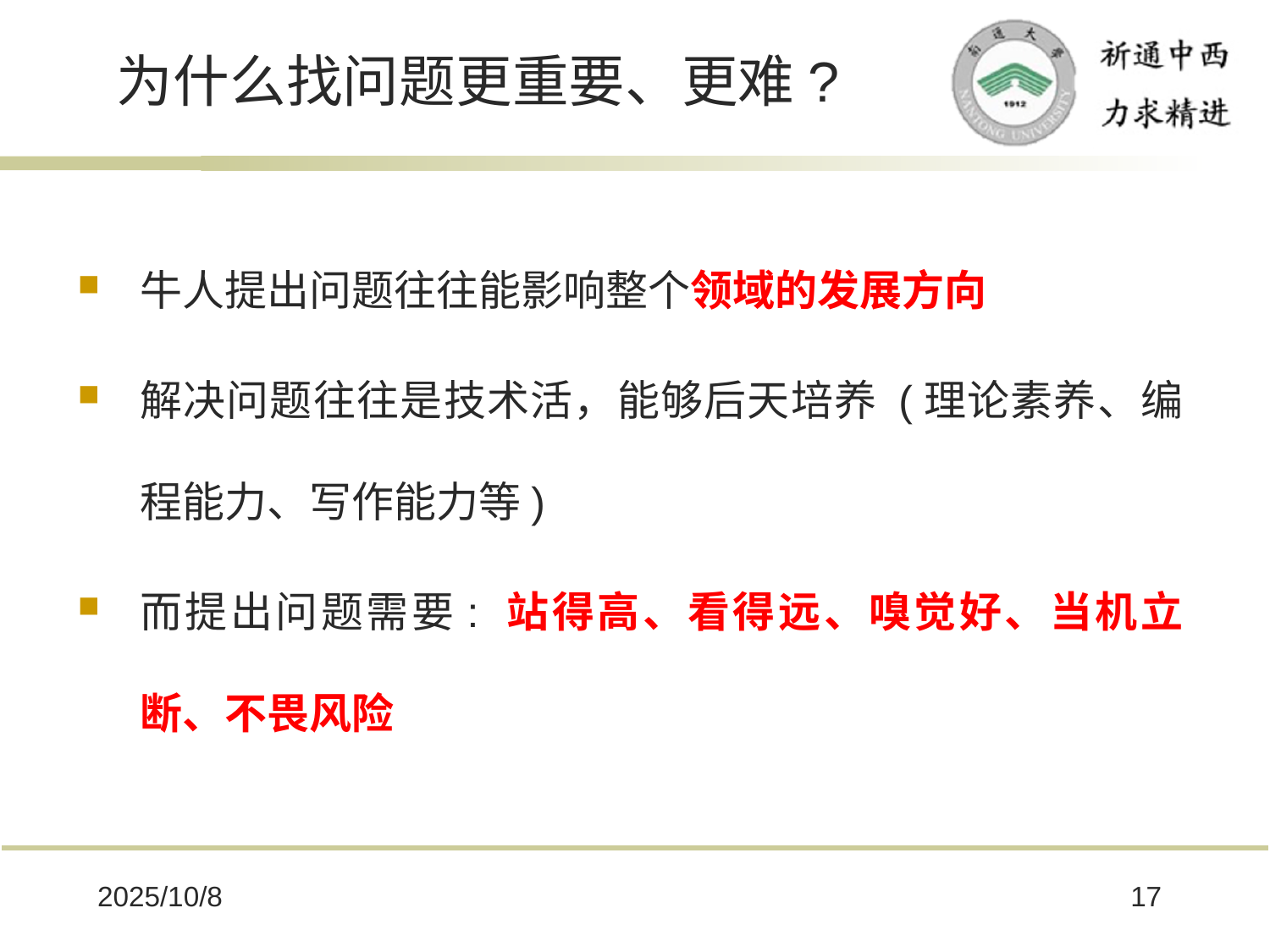

# 为什么找问题更重要、更难?
牛人提出问题往往能影响整个领域的发展方向
解决问题往往是技术活，能够后天培养 (理论素养、编程能力、写作能力等)
而提出问题需要: 站得高、看得远、嗅觉好、当机立断、不畏风险

2025/10/8
17